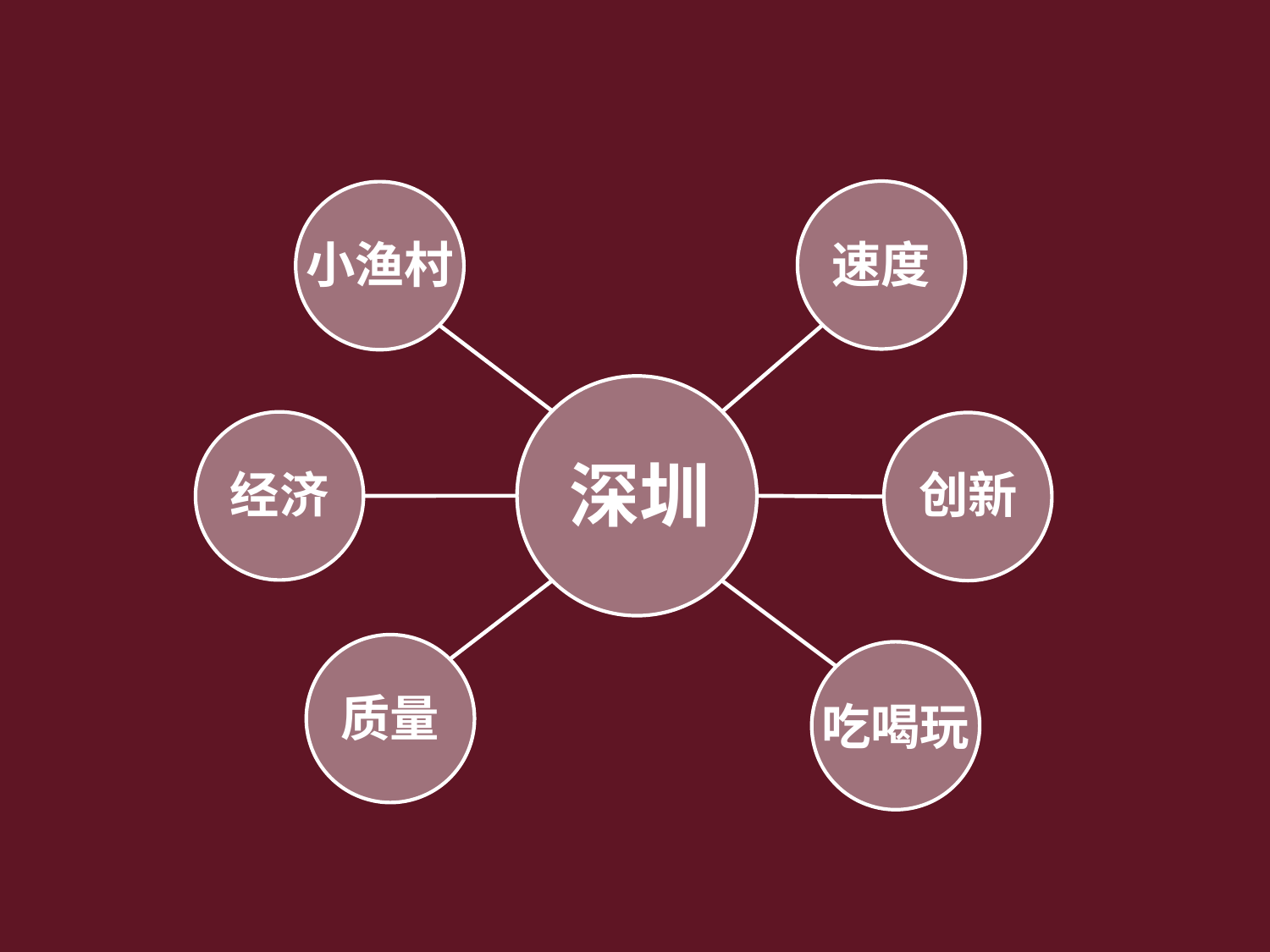

速度

小渔村

深圳

经济

创新

质量

吃喝玩